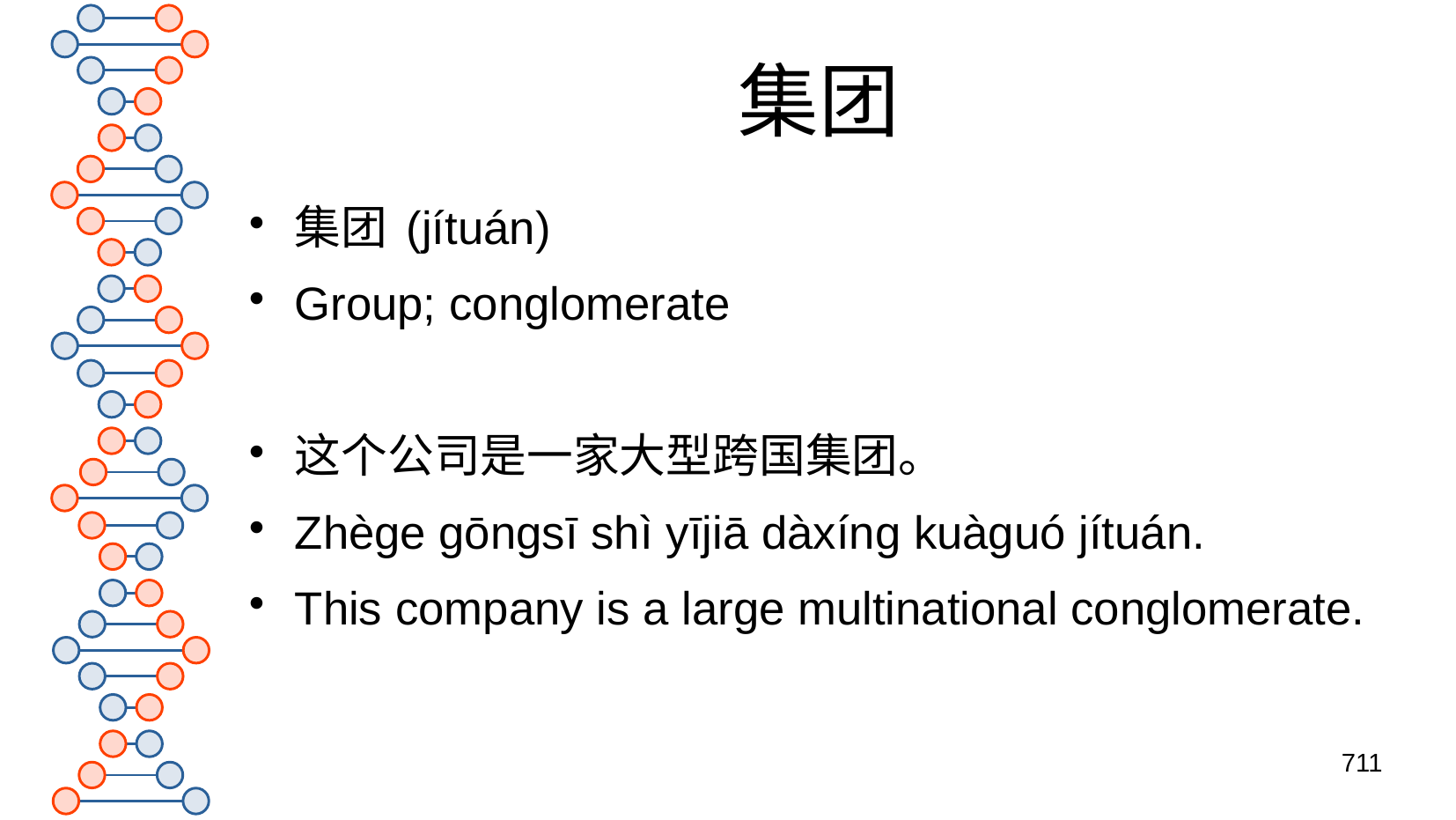

# 集团
集团 (jítuán)
Group; conglomerate

这个公司是一家大型跨国集团。
Zhège gōngsī shì yījiā dàxíng kuàguó jítuán.
This company is a large multinational conglomerate.

711